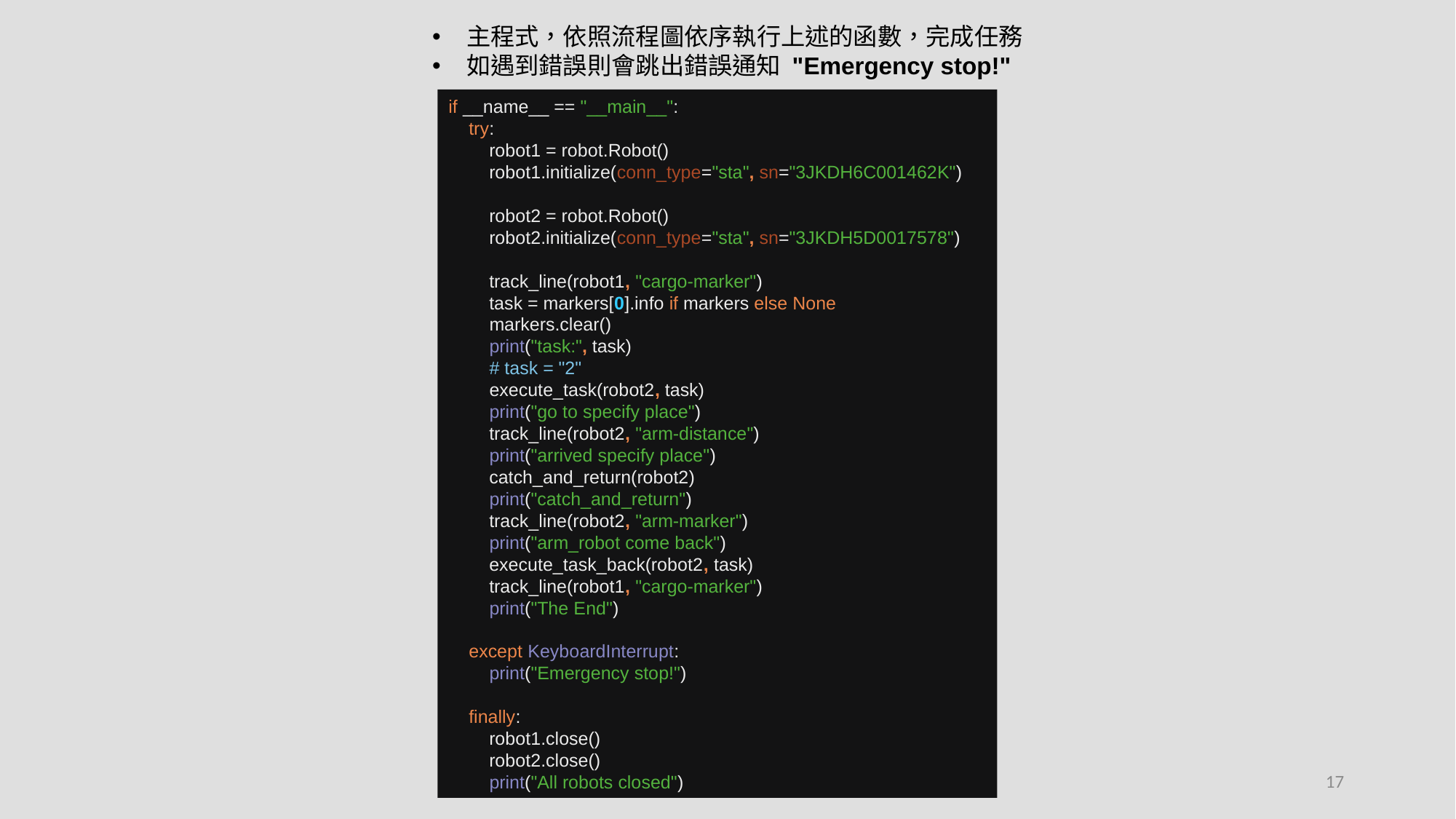

主程式，依照流程圖依序執行上述的函數，完成任務
如遇到錯誤則會跳出錯誤通知 "Emergency stop!"
if __name__ == "__main__":
    try:
        robot1 = robot.Robot()
        robot1.initialize(conn_type="sta", sn="3JKDH6C001462K")
        robot2 = robot.Robot()
        robot2.initialize(conn_type="sta", sn="3JKDH5D0017578")
        track_line(robot1, "cargo-marker")
        task = markers[0].info if markers else None
        markers.clear()
        print("task:", task)
        # task = "2"
        execute_task(robot2, task)
        print("go to specify place")
        track_line(robot2, "arm-distance")
        print("arrived specify place")
        catch_and_return(robot2)
        print("catch_and_return")
        track_line(robot2, "arm-marker")
        print("arm_robot come back")
        execute_task_back(robot2, task)
        track_line(robot1, "cargo-marker")
        print("The End")
    except KeyboardInterrupt:
        print("Emergency stop!")
    finally:
        robot1.close()
        robot2.close()
        print("All robots closed")
17